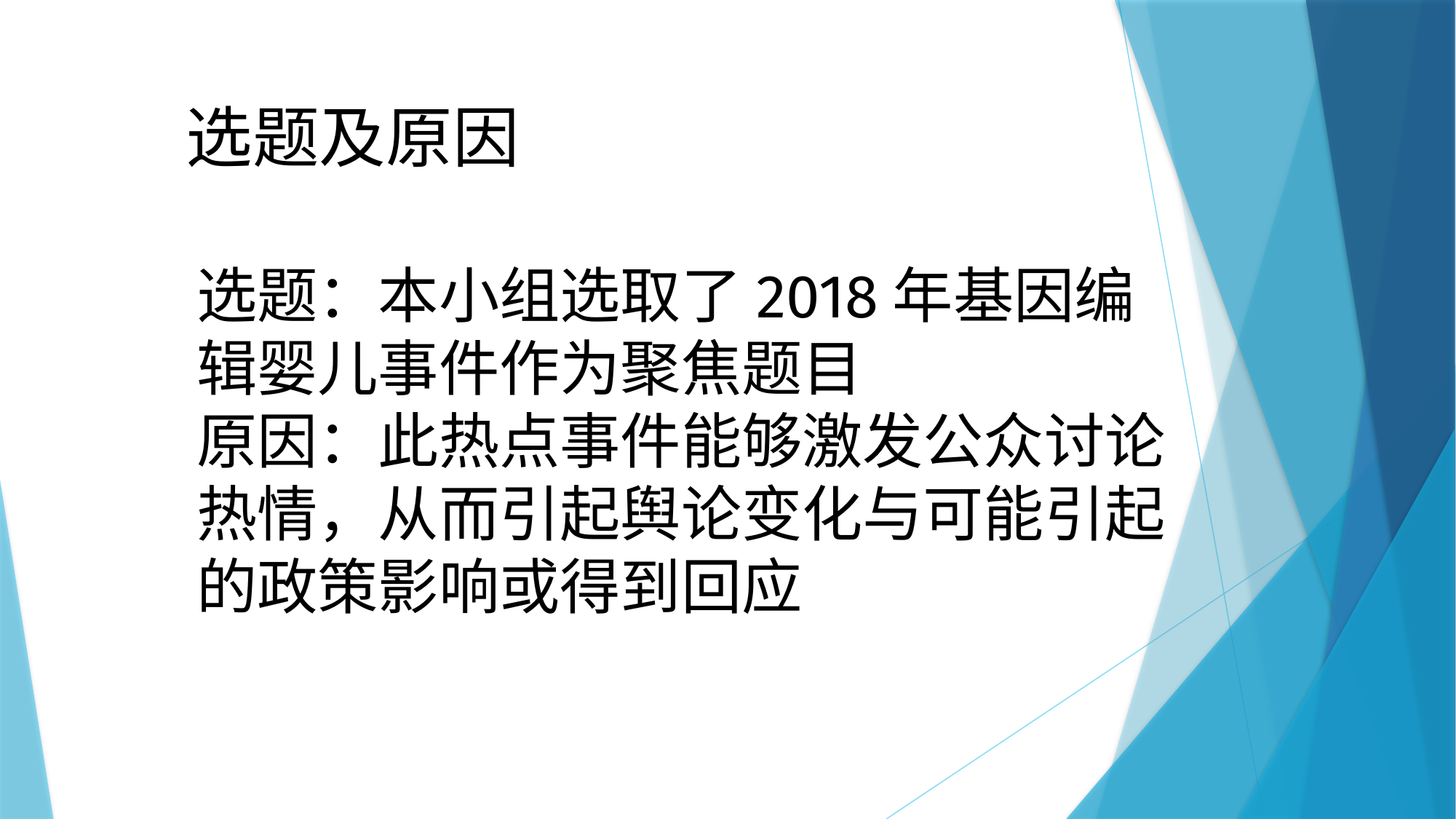

选题及原因
选题：本小组选取了2018年基因编辑婴儿事件作为聚焦题目
原因：此热点事件能够激发公众讨论热情，从而引起舆论变化与可能引起的政策影响或得到回应